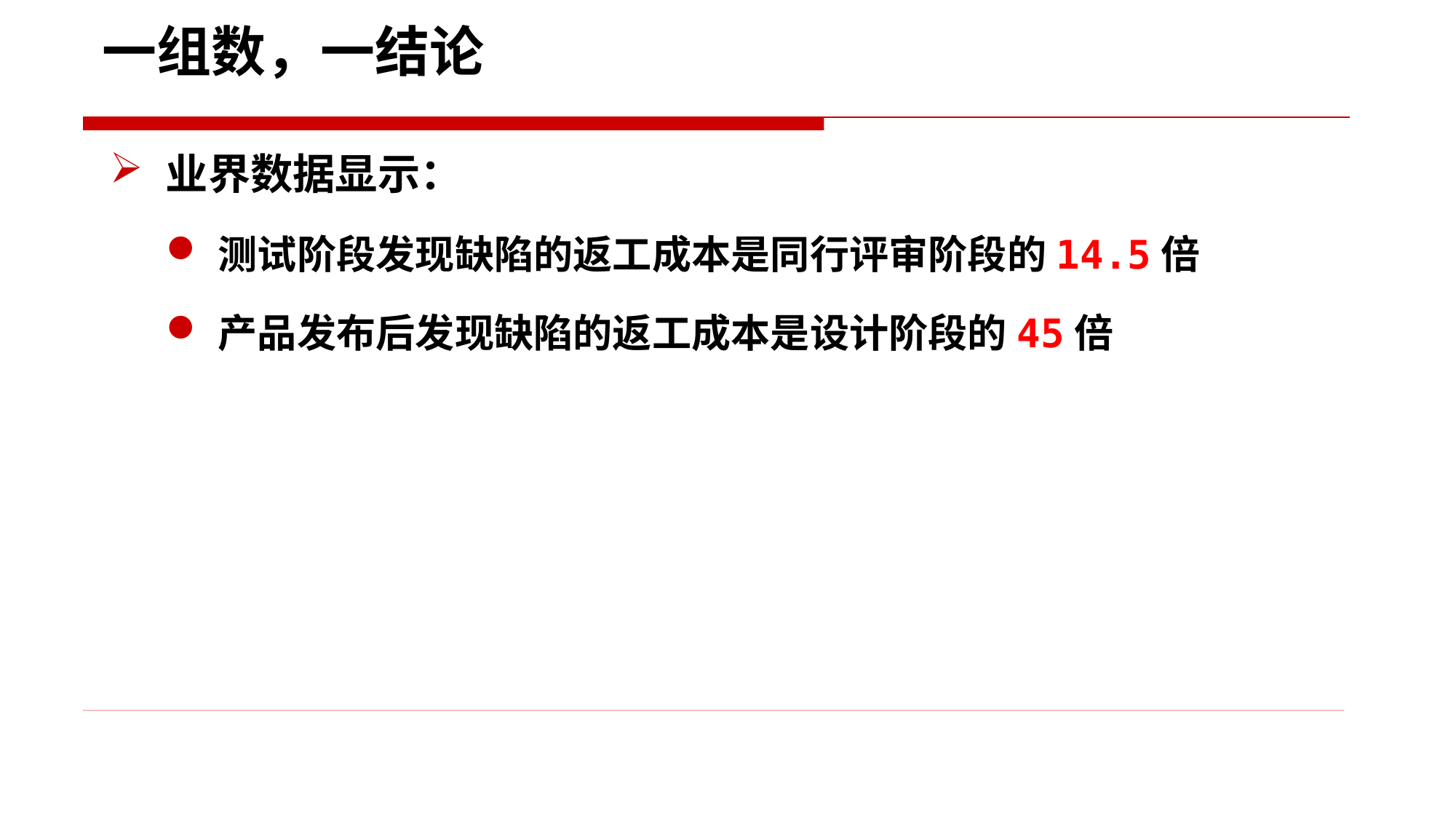

一组数，一结论
业界数据显示：
测试阶段发现缺陷的返工成本是同行评审阶段的14.5倍
产品发布后发现缺陷的返工成本是设计阶段的45倍